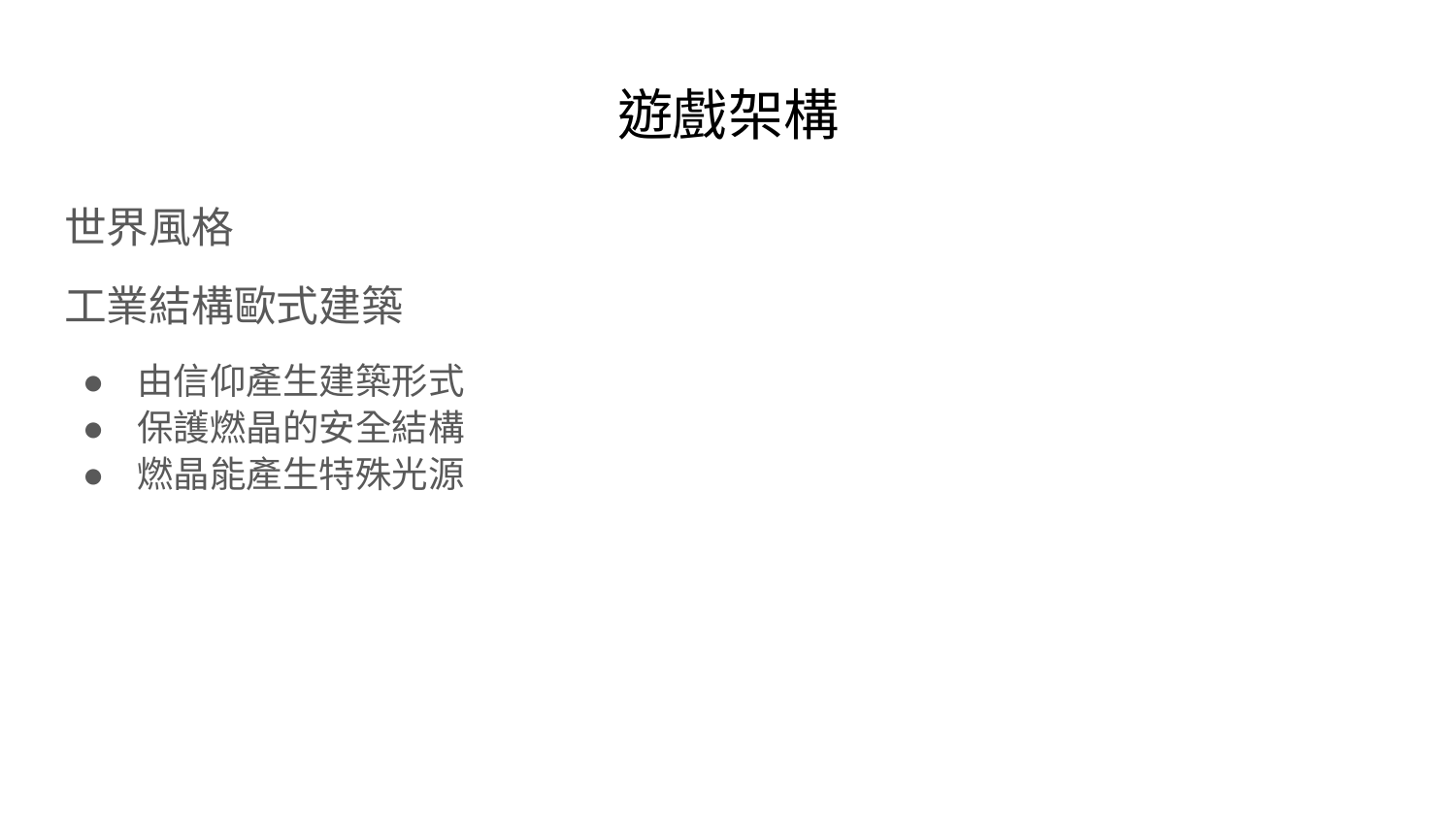

# 遊戲架構
世界風格
工業結構歐式建築
由信仰產生建築形式
保護燃晶的安全結構
燃晶能產生特殊光源